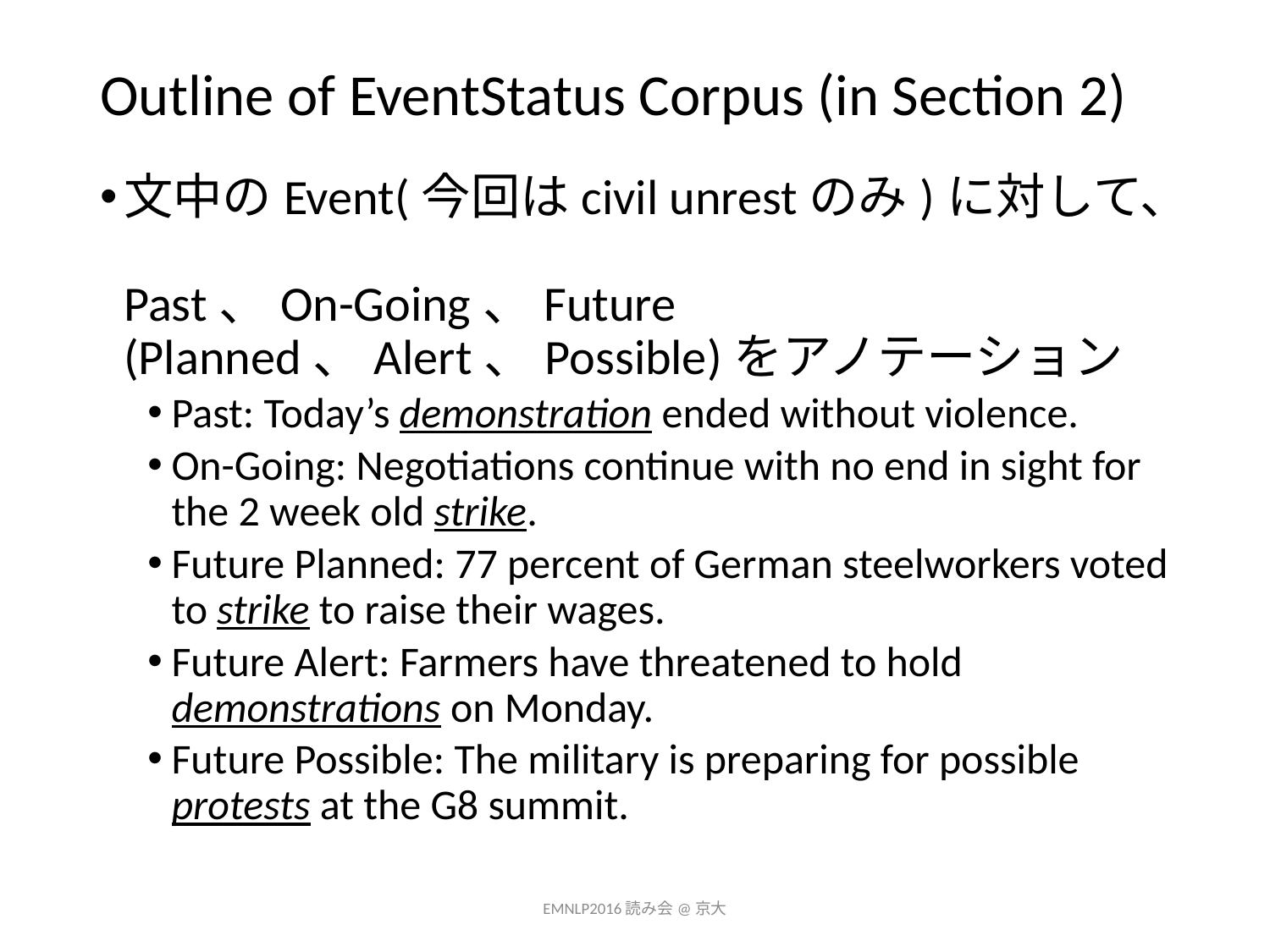

# Outline of EventStatus Corpus (in Section 2)
文中のEvent(今回はcivil unrestのみ)に対して、
Past、On-Going、Future (Planned、Alert、Possible)をアノテーション
Past: Today’s demonstration ended without violence.
On-Going: Negotiations continue with no end in sight for the 2 week old strike.
Future Planned: 77 percent of German steelworkers voted to strike to raise their wages.
Future Alert: Farmers have threatened to hold demonstrations on Monday.
Future Possible: The military is preparing for possible protests at the G8 summit.
EMNLP2016読み会@京大